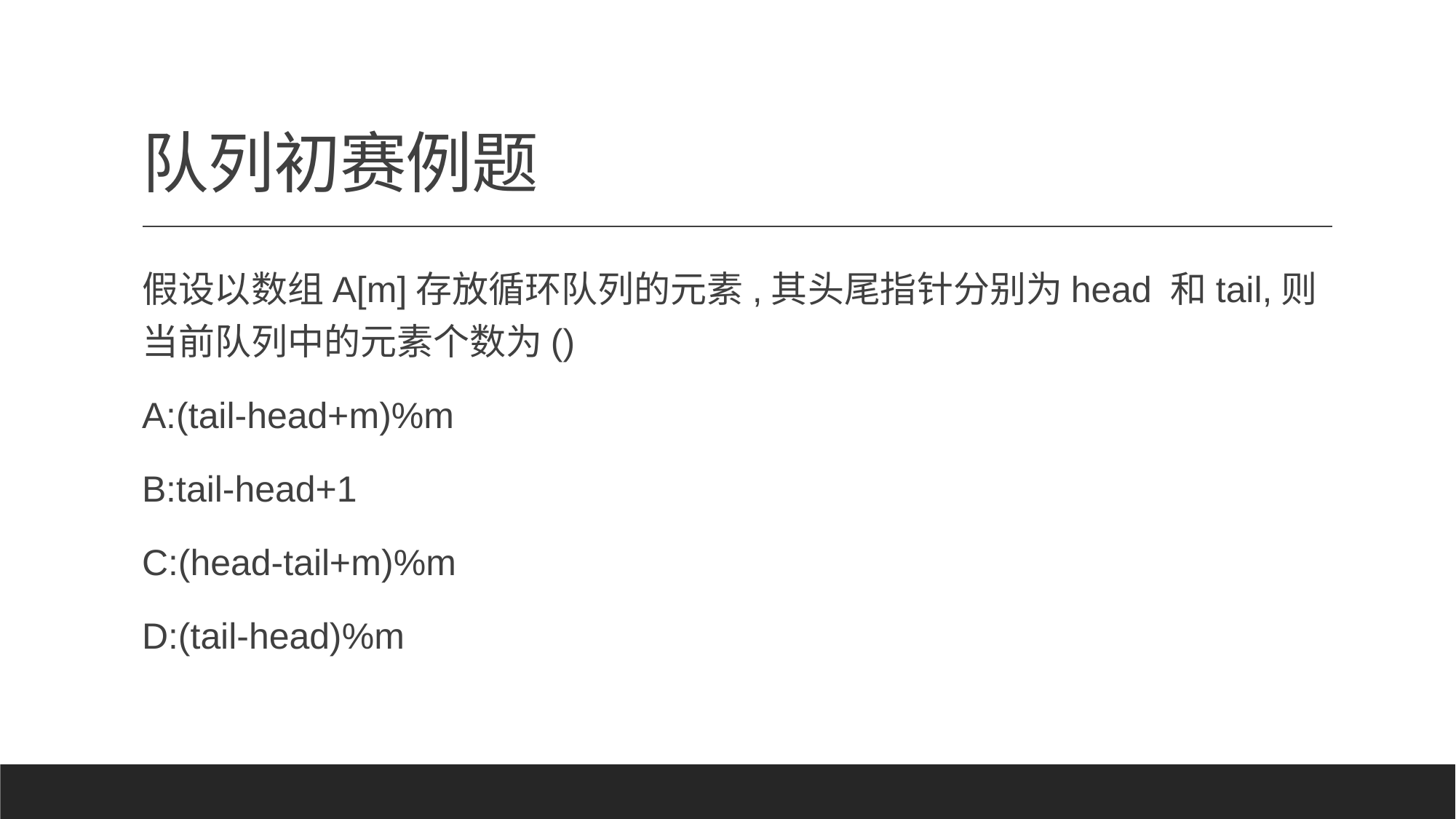

# 队列初赛例题
假设以数组A[m]存放循环队列的元素,其头尾指针分别为head 和tail,则当前队列中的元素个数为()
A:(tail-head+m)%m
B:tail-head+1
C:(head-tail+m)%m
D:(tail-head)%m